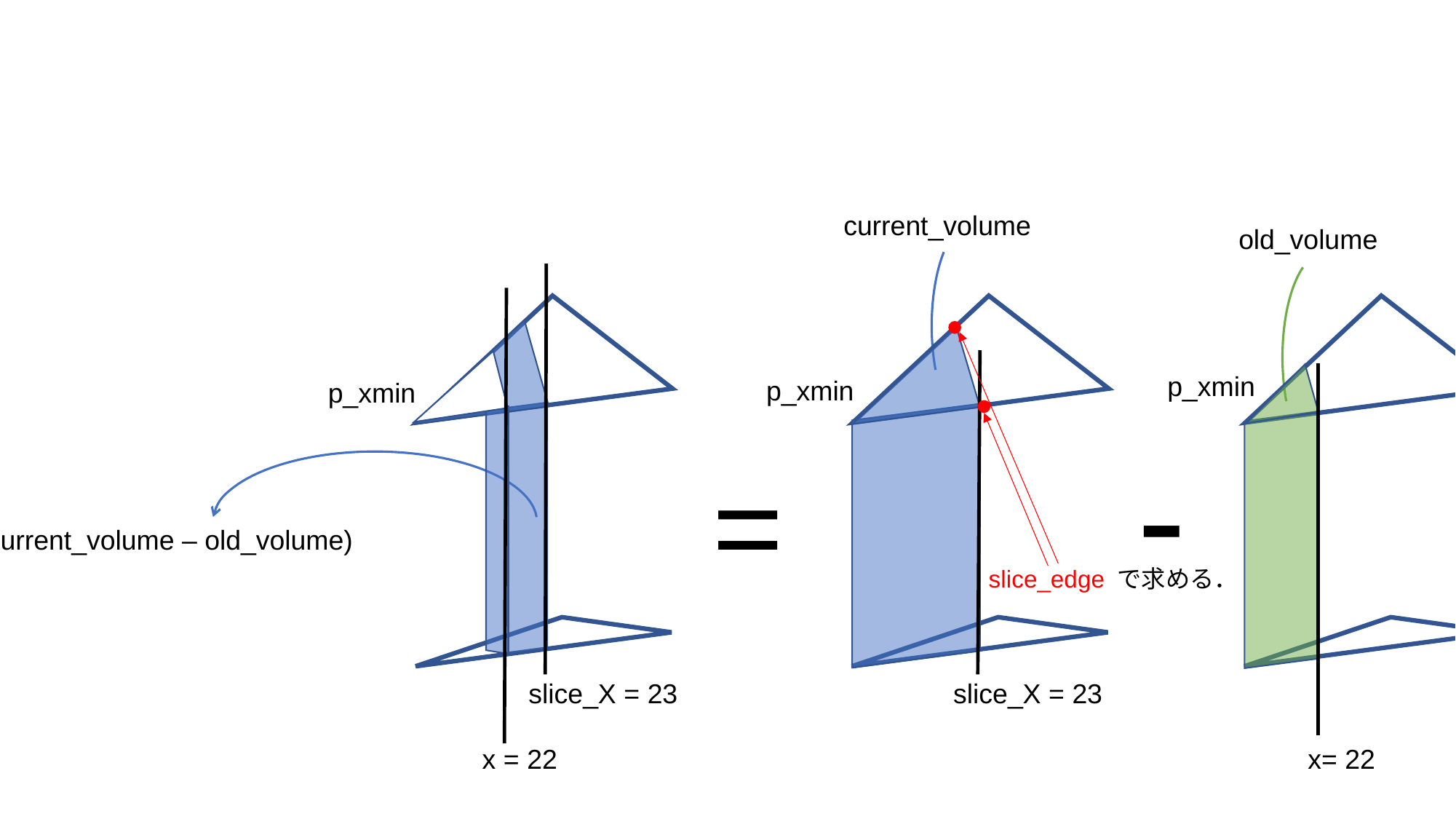

current_volume
old_volume

p_xmin
p_xmin

p_xmin

-
=

volume(22) = volume(22) +  (current_volume – old_volume)
slice_edge で求める．
old_volume =current_volume

slice_X = 23
slice_X = 23
x = 22
x= 22